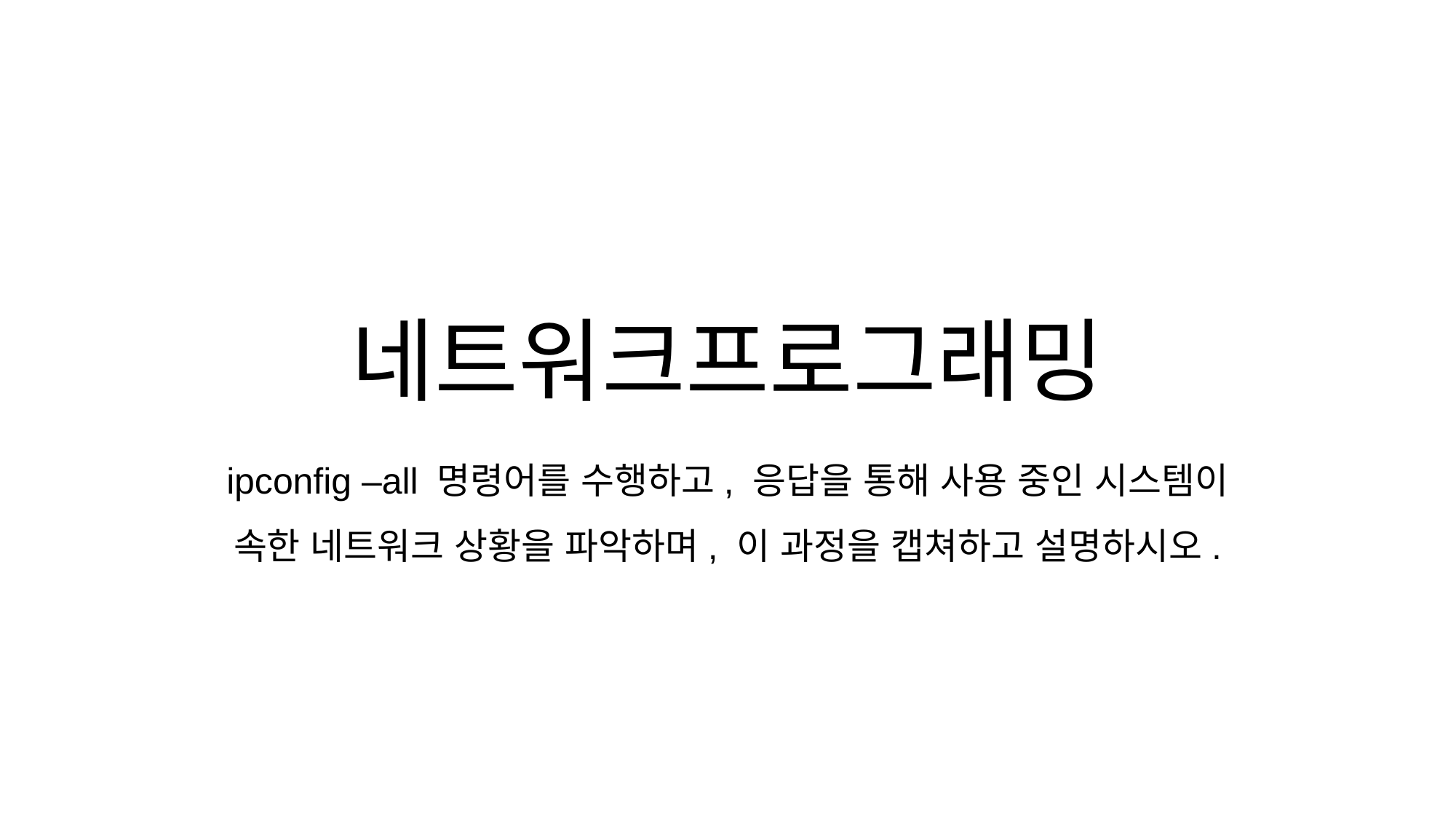

# 네트워크프로그래밍
ipconfig –all 명령어를 수행하고, 응답을 통해 사용 중인 시스템이 속한 네트워크 상황을 파악하며, 이 과정을 캡쳐하고 설명하시오.